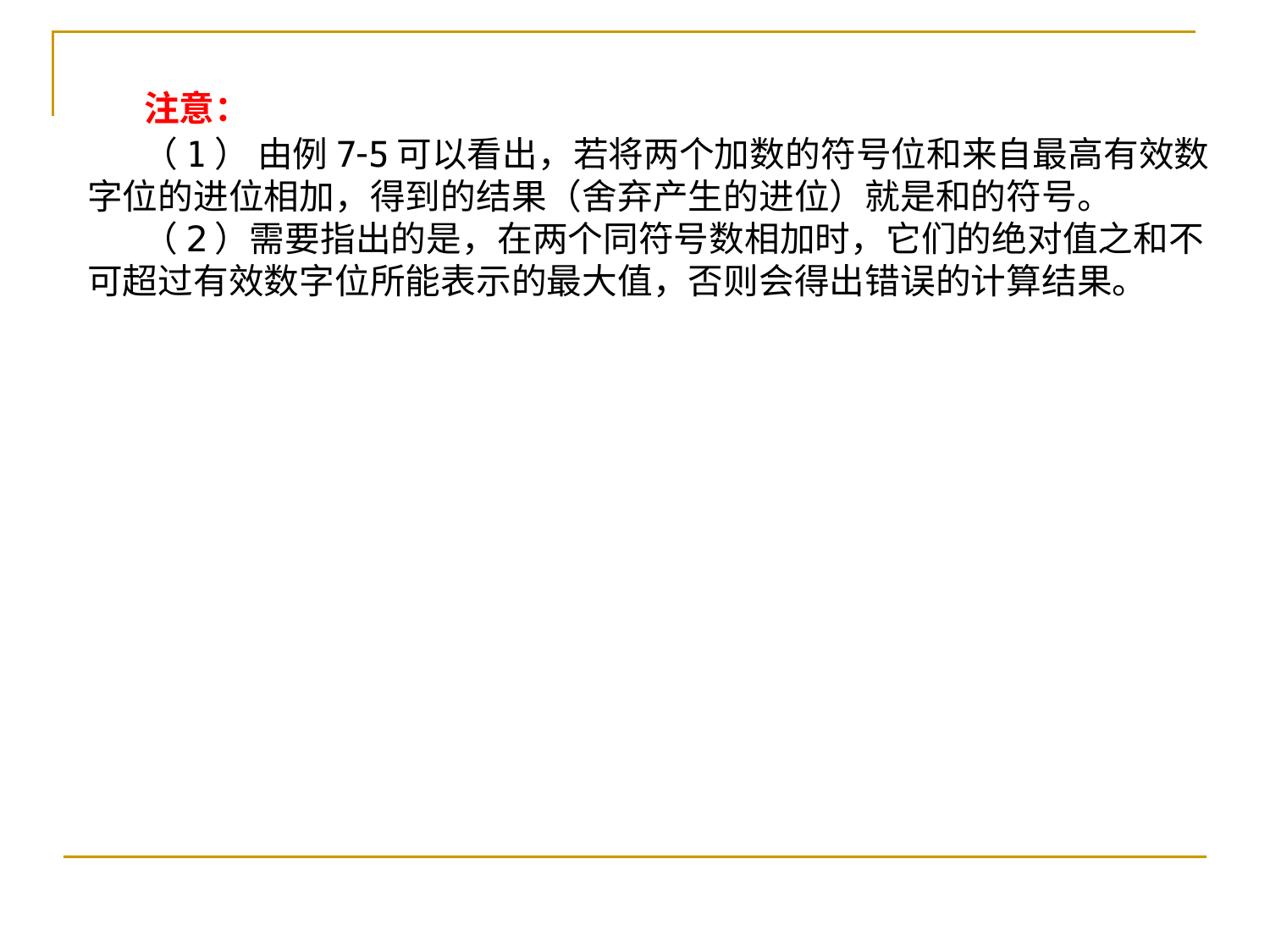

注意：
      （1） 由例7-5可以看出，若将两个加数的符号位和来自最高有效数字位的进位相加，得到的结果（舍弃产生的进位）就是和的符号。
      （2）需要指出的是，在两个同符号数相加时，它们的绝对值之和不可超过有效数字位所能表示的最大值，否则会得出错误的计算结果。